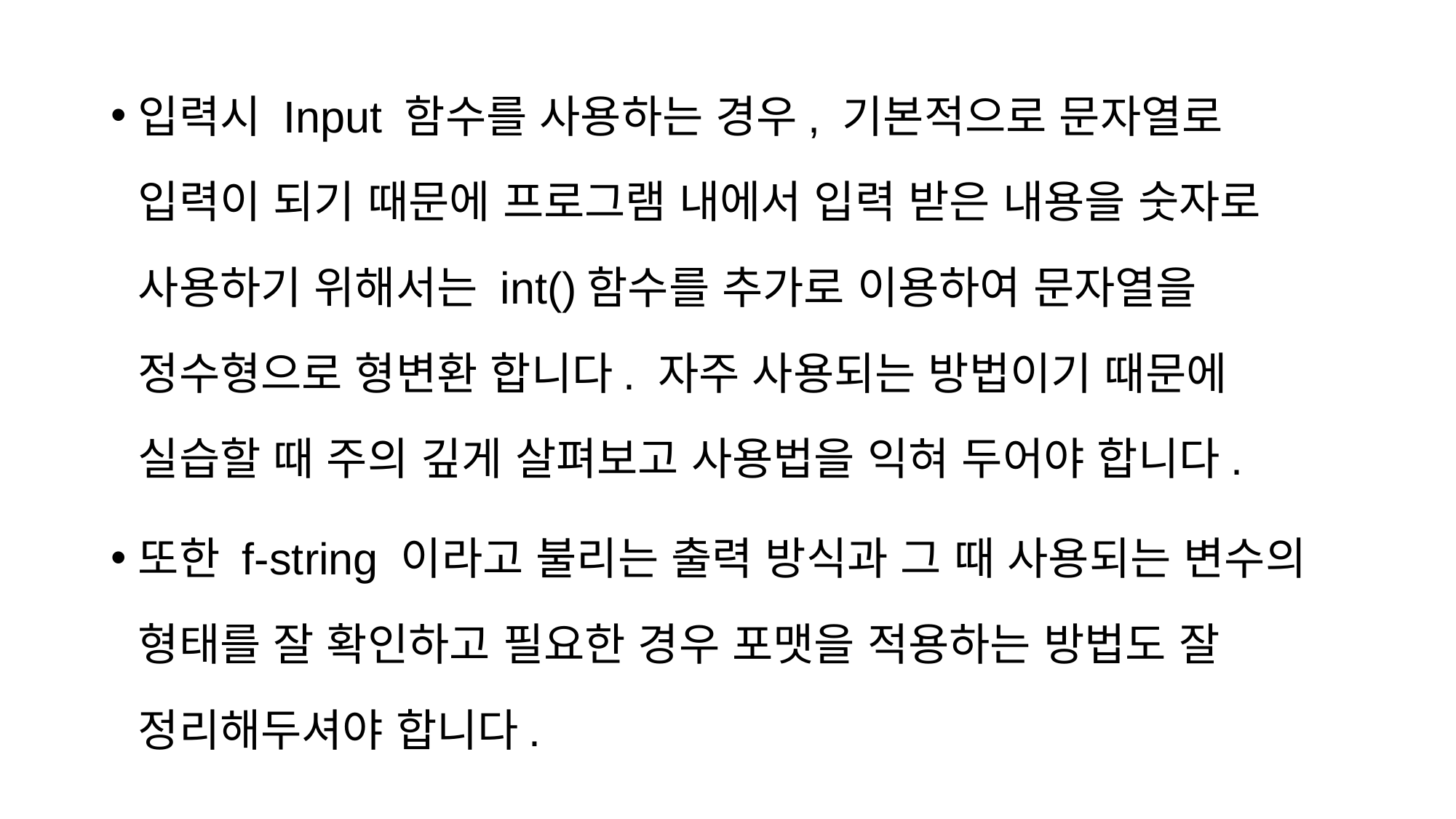

입력시 Input 함수를 사용하는 경우, 기본적으로 문자열로 입력이 되기 때문에 프로그램 내에서 입력 받은 내용을 숫자로 사용하기 위해서는 int()함수를 추가로 이용하여 문자열을 정수형으로 형변환 합니다. 자주 사용되는 방법이기 때문에 실습할 때 주의 깊게 살펴보고 사용법을 익혀 두어야 합니다.
또한 f-string 이라고 불리는 출력 방식과 그 때 사용되는 변수의 형태를 잘 확인하고 필요한 경우 포맷을 적용하는 방법도 잘 정리해두셔야 합니다.